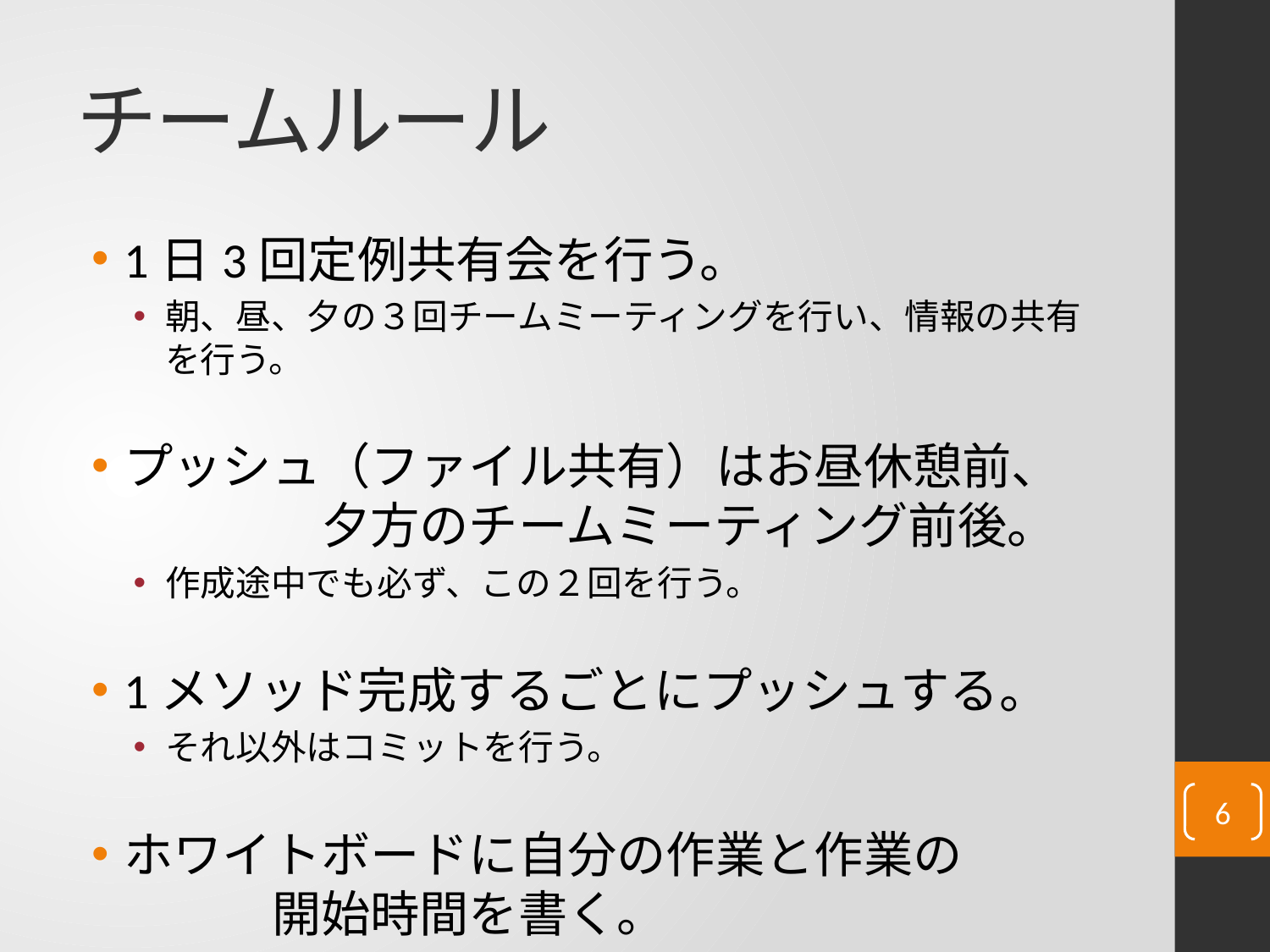

# チームルール
1日3回定例共有会を行う。
朝、昼、夕の３回チームミーティングを行い、情報の共有を行う。

プッシュ（ファイル共有）はお昼休憩前、　　　　夕方のチームミーティング前後。
作成途中でも必ず、この２回を行う。

1メソッド完成するごとにプッシュする。
それ以外はコミットを行う。

ホワイトボードに自分の作業と作業の　　　　　開始時間を書く。
6